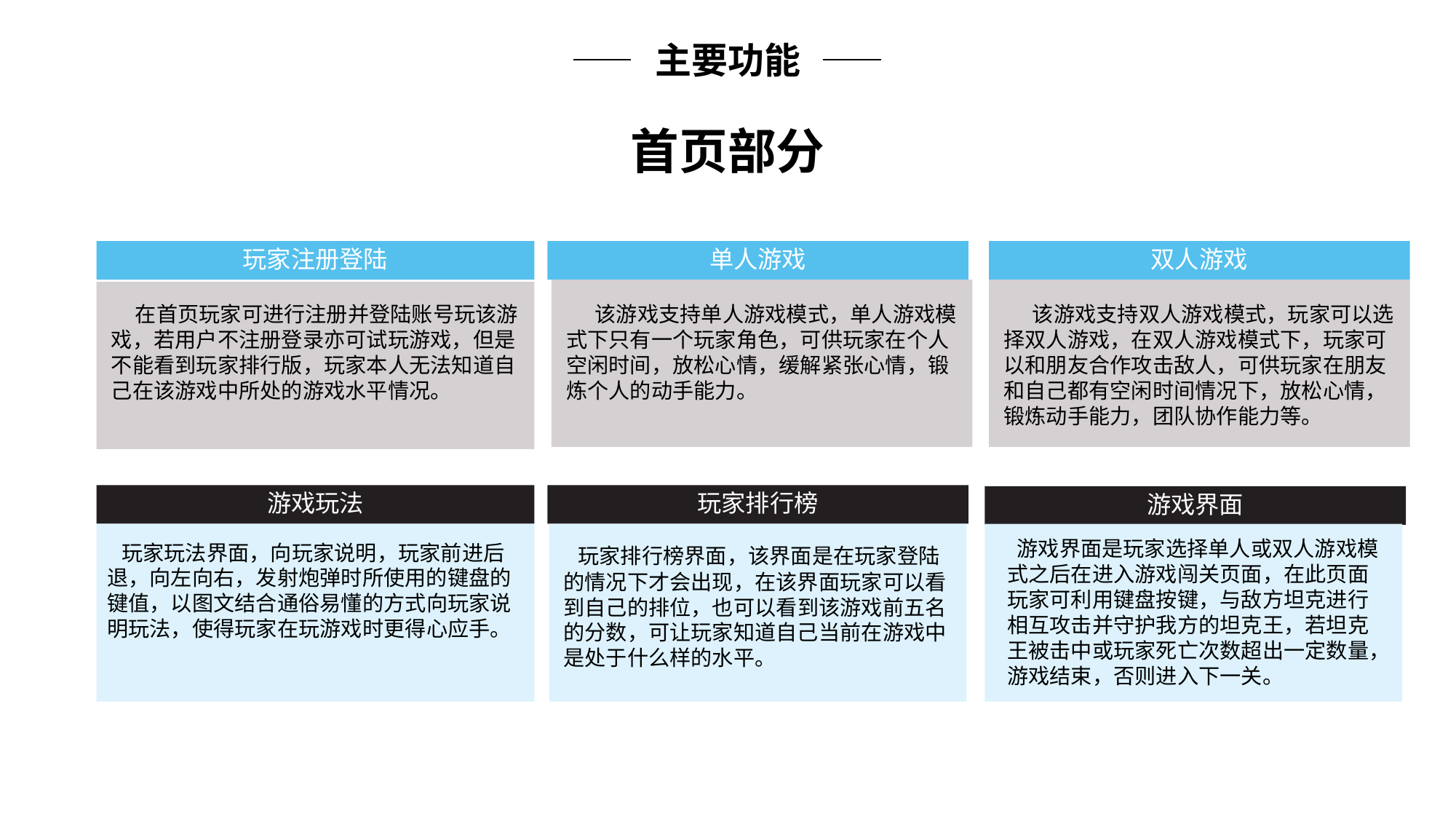

主要功能
首页部分
玩家注册登陆
单人游戏
双人游戏

    在首页玩家可进行注册并登陆账号玩该游戏，若用户不注册登录亦可试玩游戏，但是不能看到玩家排行版，玩家本人无法知道自己在该游戏中所处的游戏水平情况。
     该游戏支持单人游戏模式，单人游戏模式下只有一个玩家角色，可供玩家在个人空闲时间，放松心情，缓解紧张心情，锻炼个人的动手能力。
     该游戏支持双人游戏模式，玩家可以选择双人游戏，在双人游戏模式下，玩家可以和朋友合作攻击敌人，可供玩家在朋友和自己都有空闲时间情况下，放松心情，锻炼动手能力，团队协作能力等。
游戏玩法
玩家排行榜
游戏界面

 游戏界面是玩家选择单人或双人游戏模式之后在进入游戏闯关页面，在此页面玩家可利用键盘按键，与敌方坦克进行相互攻击并守护我方的坦克王，若坦克王被击中或玩家死亡次数超出一定数量，游戏结束，否则进入下一关。
  玩家玩法界面，向玩家说明，玩家前进后退，向左向右，发射炮弹时所使用的键盘的键值，以图文结合通俗易懂的方式向玩家说明玩法，使得玩家在玩游戏时更得心应手。
  玩家排行榜界面，该界面是在玩家登陆的情况下才会出现，在该界面玩家可以看到自己的排位，也可以看到该游戏前五名的分数，可让玩家知道自己当前在游戏中是处于什么样的水平。